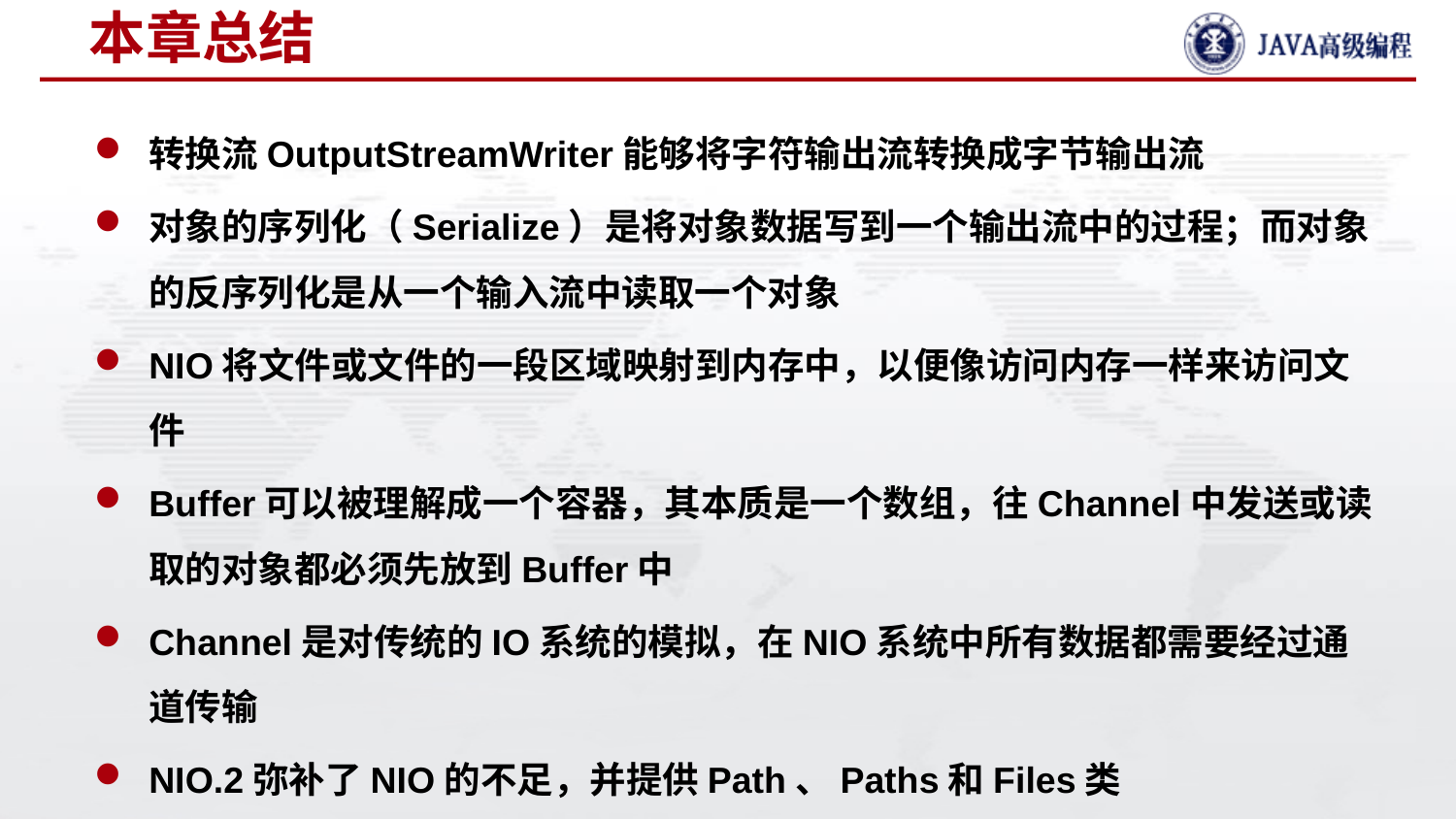

# 本章总结
转换流OutputStreamWriter能够将字符输出流转换成字节输出流
对象的序列化（Serialize）是将对象数据写到一个输出流中的过程；而对象的反序列化是从一个输入流中读取一个对象
NIO将文件或文件的一段区域映射到内存中，以便像访问内存一样来访问文件
Buffer可以被理解成一个容器，其本质是一个数组，往Channel中发送或读取的对象都必须先放到Buffer中
Channel是对传统的IO系统的模拟，在NIO系统中所有数据都需要经过通道传输
NIO.2弥补了NIO的不足，并提供Path、Paths和Files类